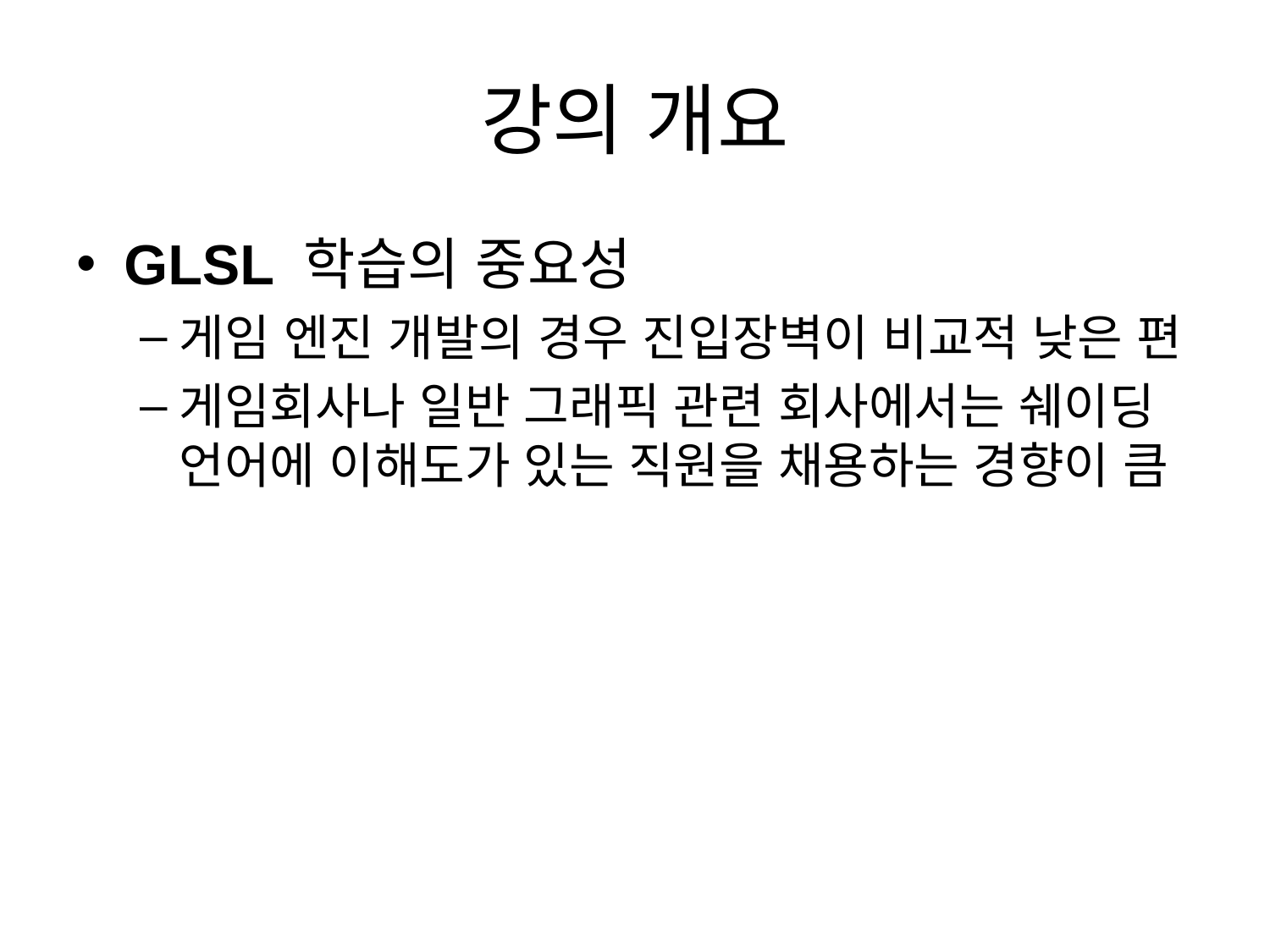

# 강의 개요
GLSL 학습의 중요성
게임 엔진 개발의 경우 진입장벽이 비교적 낮은 편
게임회사나 일반 그래픽 관련 회사에서는 쉐이딩 언어에 이해도가 있는 직원을 채용하는 경향이 큼